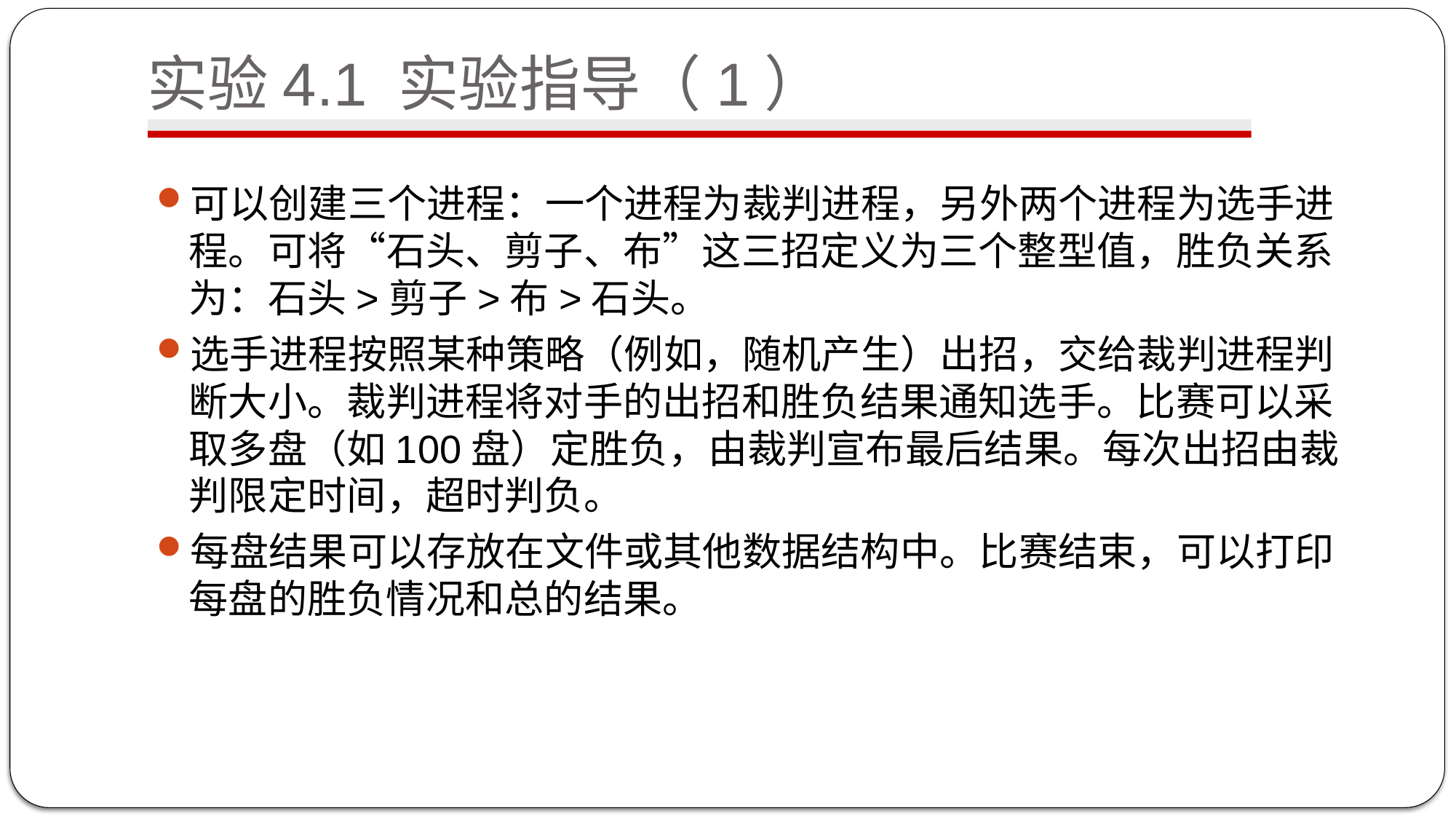

# 实验4.1 实验指导（1）
可以创建三个进程：一个进程为裁判进程，另外两个进程为选手进程。可将“石头、剪子、布”这三招定义为三个整型值，胜负关系为：石头>剪子>布>石头。
选手进程按照某种策略（例如，随机产生）出招，交给裁判进程判断大小。裁判进程将对手的出招和胜负结果通知选手。比赛可以采取多盘（如100盘）定胜负，由裁判宣布最后结果。每次出招由裁判限定时间，超时判负。
每盘结果可以存放在文件或其他数据结构中。比赛结束，可以打印每盘的胜负情况和总的结果。